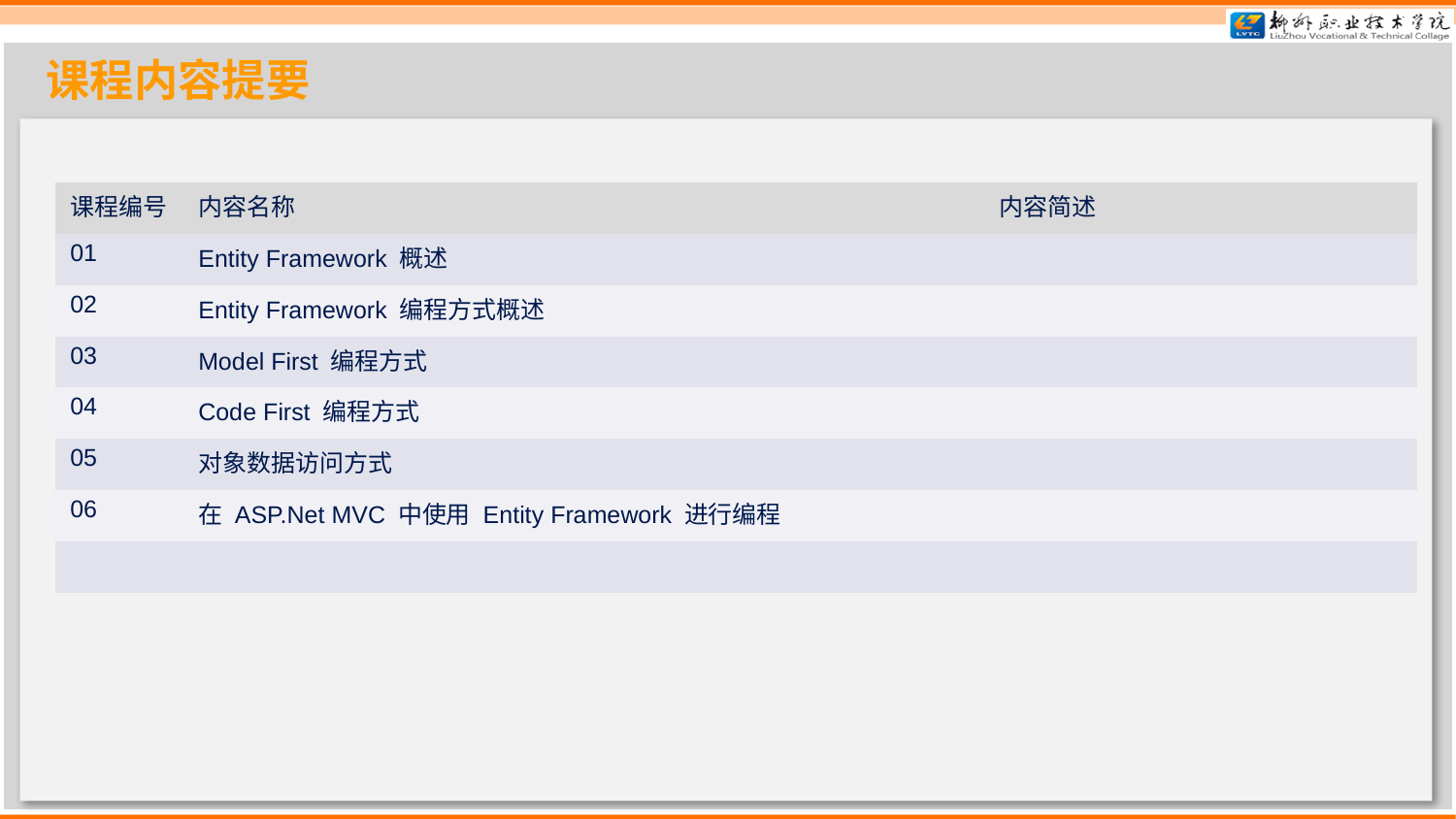

课程内容提要
| 课程编号 | 内容名称 | 内容简述 |
| --- | --- | --- |
| 01 | Entity Framework 概述 |  |
| 02 | Entity Framework 编程方式概述 |  |
| 03 | Model First 编程方式 |  |
| 04 | Code First 编程方式 |  |
| 05 | 对象数据访问方式 |  |
| 06 | 在 ASP.Net MVC 中使用 Entity Framework 进行编程 |  |
|  |  |  |